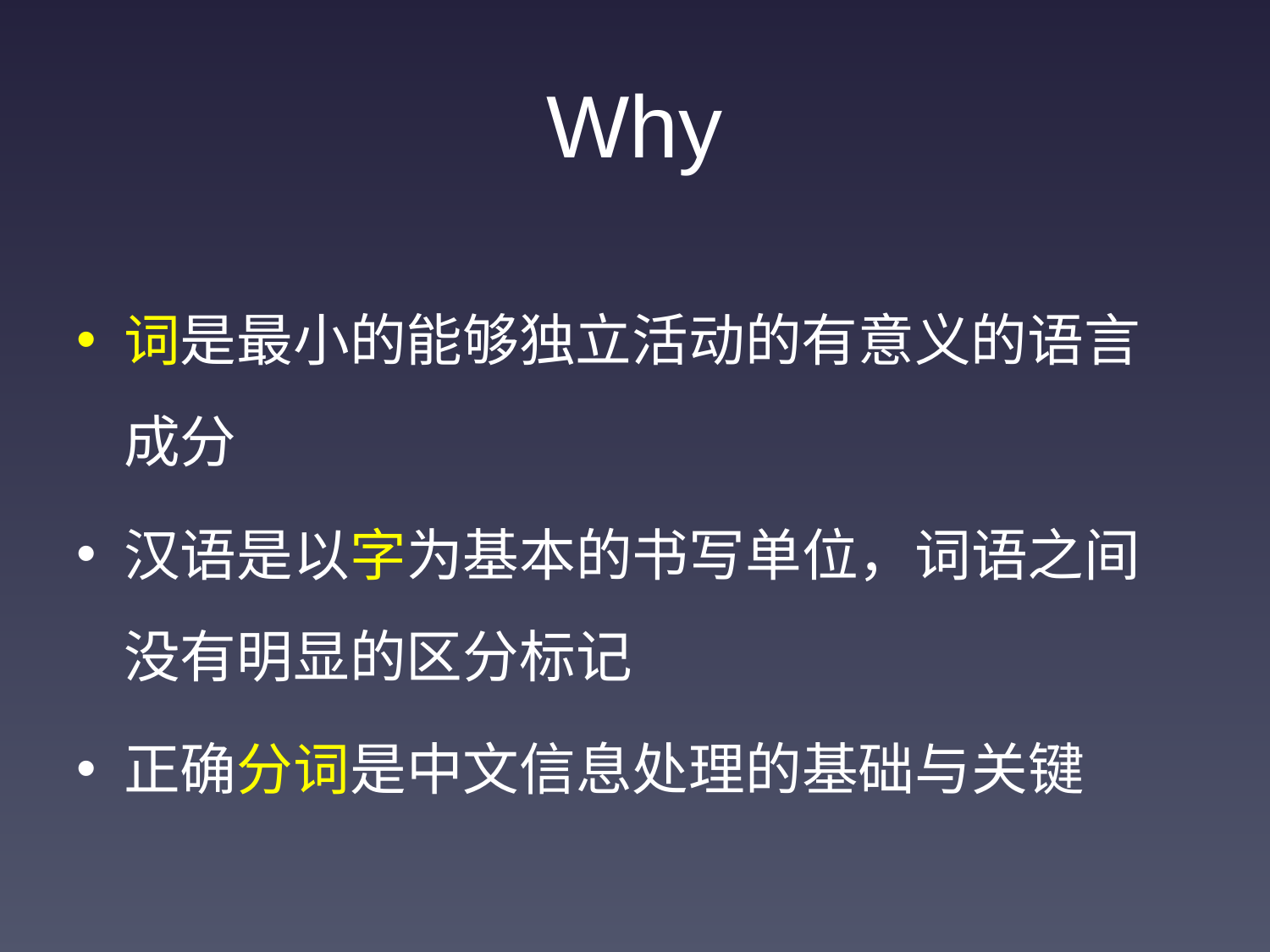

# Why
词是最小的能够独立活动的有意义的语言成分
汉语是以字为基本的书写单位，词语之间没有明显的区分标记
正确分词是中文信息处理的基础与关键